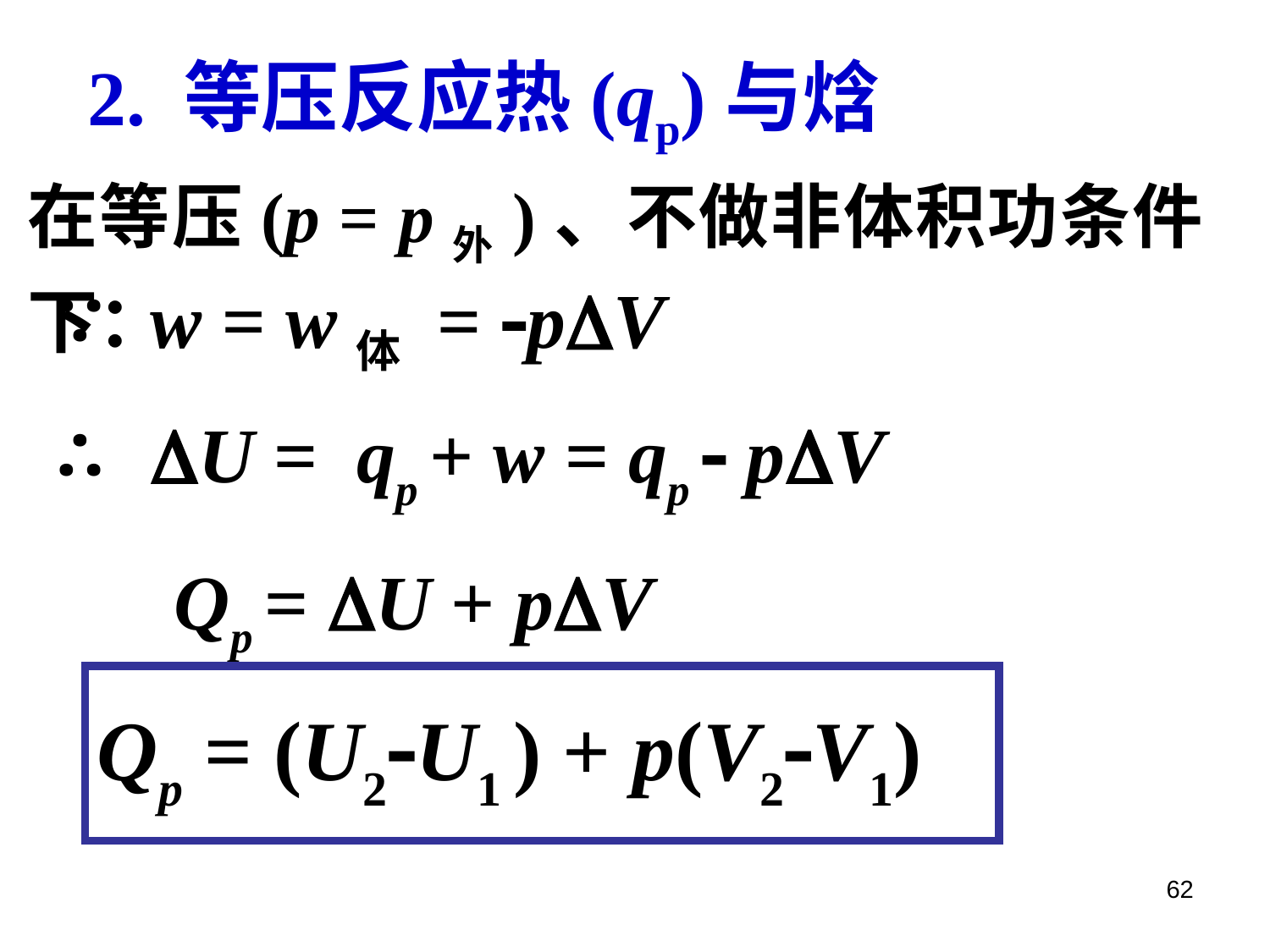

2. 等压反应热(qp)与焓
在等压(p = p外)、不做非体积功条件下：
∵ w = w体 = −pΔV
∴ ΔU =  qp + w = qp − pΔV
      Qp = ΔU + pΔV
Qp = (U2−U1 ) + p(V2−V1)
62